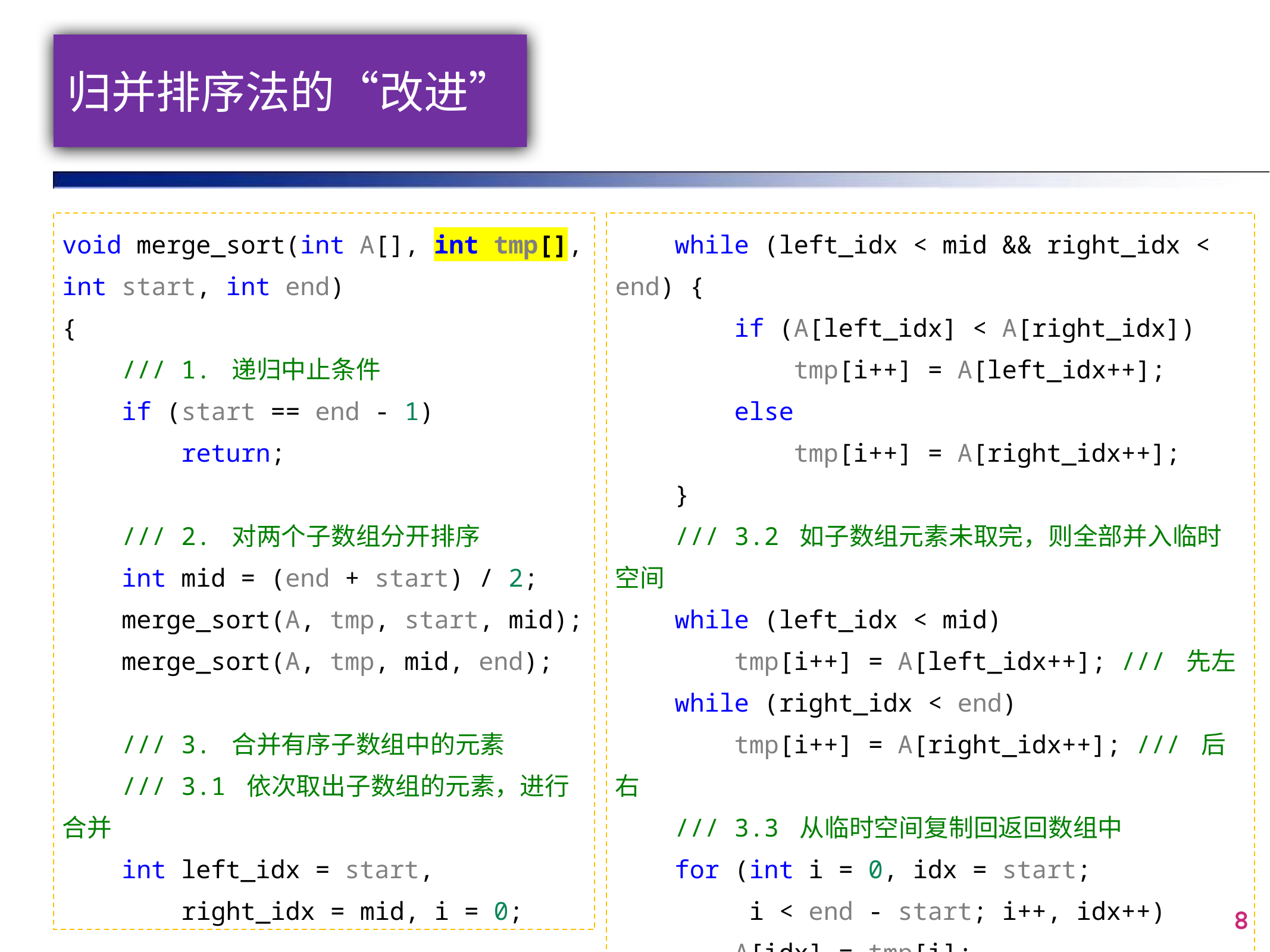

# 归并排序法的“改进”
void merge_sort(int A[], int tmp[], int start, int end)
{
    /// 1. 递归中止条件
    if (start == end - 1)
        return;
    /// 2. 对两个子数组分开排序
    int mid = (end + start) / 2;
    merge_sort(A, tmp, start, mid);
    merge_sort(A, tmp, mid, end);
    /// 3. 合并有序子数组中的元素
    /// 3.1 依次取出子数组的元素，进行合并
    int left_idx = start,
        right_idx = mid, i = 0;
    while (left_idx < mid && right_idx < end) {
        if (A[left_idx] < A[right_idx])
            tmp[i++] = A[left_idx++];
        else
            tmp[i++] = A[right_idx++];
    }
    /// 3.2 如子数组元素未取完，则全部并入临时空间
    while (left_idx < mid)
        tmp[i++] = A[left_idx++]; /// 先左
    while (right_idx < end)
        tmp[i++] = A[right_idx++]; /// 后右
    /// 3.3 从临时空间复制回返回数组中
    for (int i = 0, idx = start;
         i < end - start; i++, idx++)
        A[idx] = tmp[i];
}
8